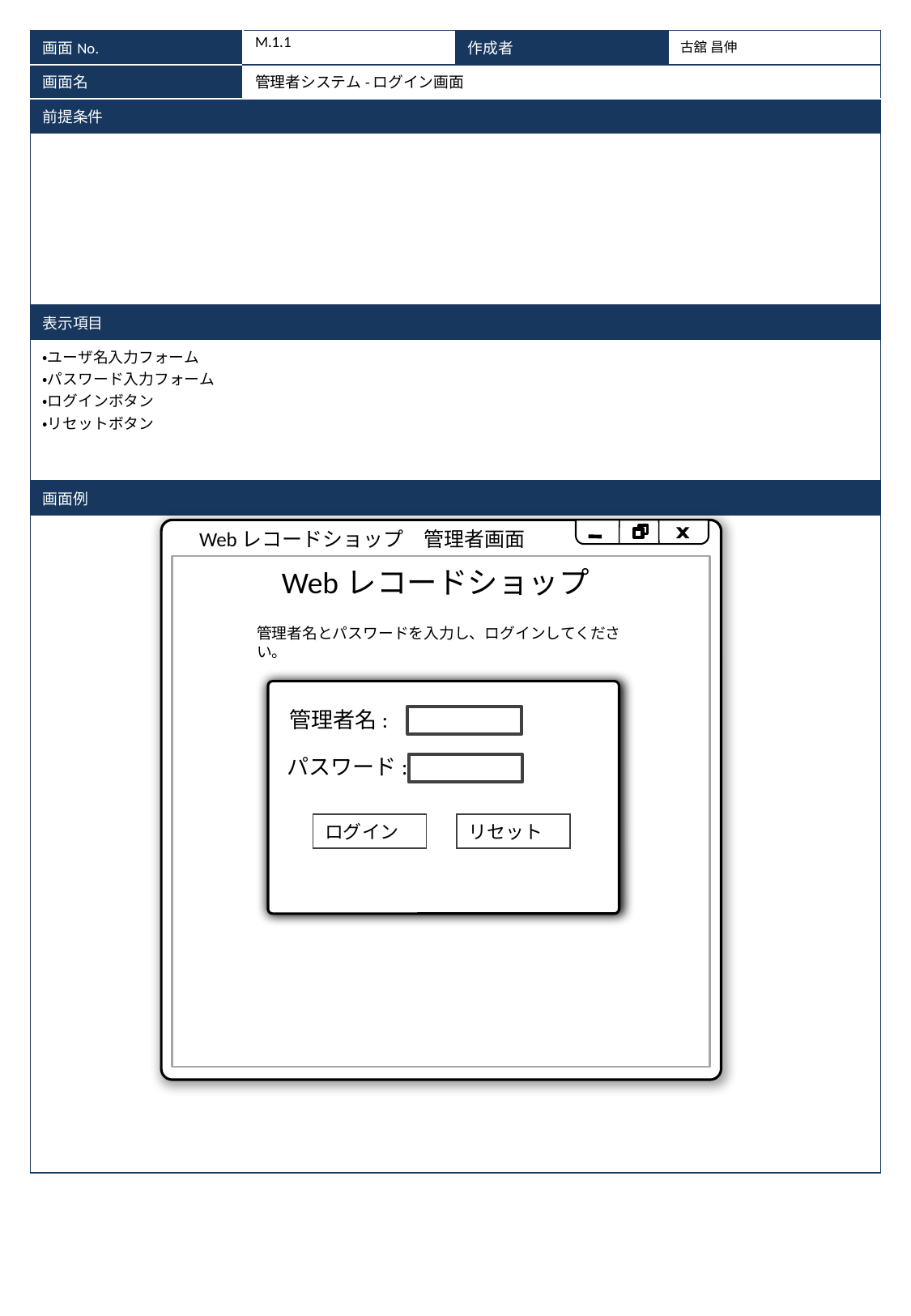

| 画面No. | M.1.1 | 作成者 | 古舘 昌伸 |
| --- | --- | --- | --- |
| 画面名 | 管理者システム-ログイン画面 |  |  |
| 前提条件 |  |  |  |
|  |  |  |  |
| 表示項目 |  |  |  |
| ・ユーザ名入力フォーム ・パスワード入力フォーム ・ログインボタン ・リセットボタン |  |  |  |
| 画面例 |  |  |  |
|  |  |  |  |

Webレコードショップ　管理者画面

You clicked
管理者名:

パスワード:

Webレコードショップ
管理者名とパスワードを入力し、ログインしてください。
ログイン
リセット